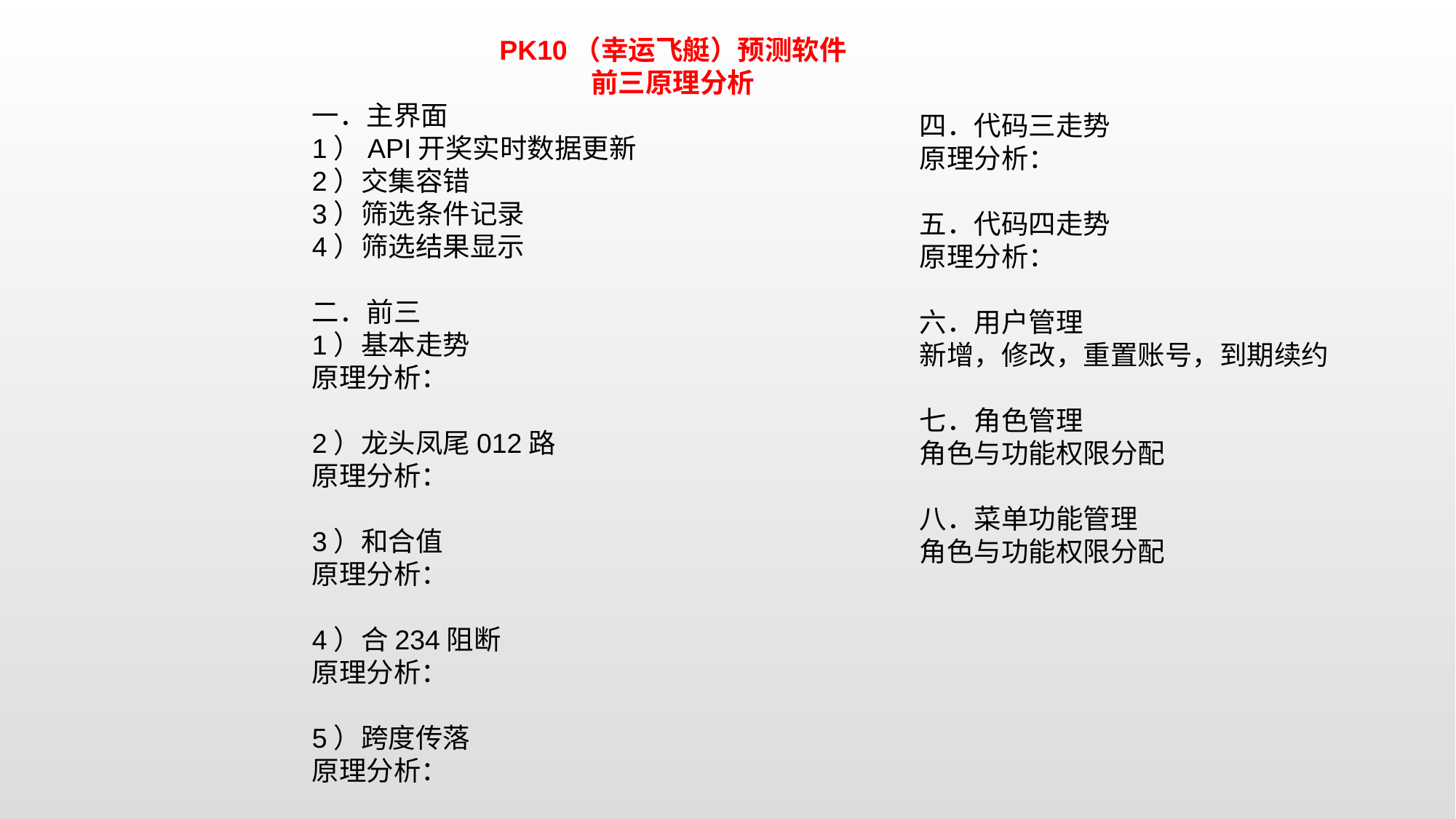

PK10（幸运飞艇）预测软件
前三原理分析
一．主界面
1）API开奖实时数据更新
2）交集容错
3）筛选条件记录
4）筛选结果显示

二．前三
1）基本走势
原理分析：

2）龙头凤尾012路
原理分析：

3）和合值
原理分析：

4）合234阻断
原理分析：

5）跨度传落
原理分析：

四．代码三走势
原理分析：

五．代码四走势
原理分析：

六．用户管理
新增，修改，重置账号，到期续约

七．角色管理
角色与功能权限分配

八．菜单功能管理
角色与功能权限分配